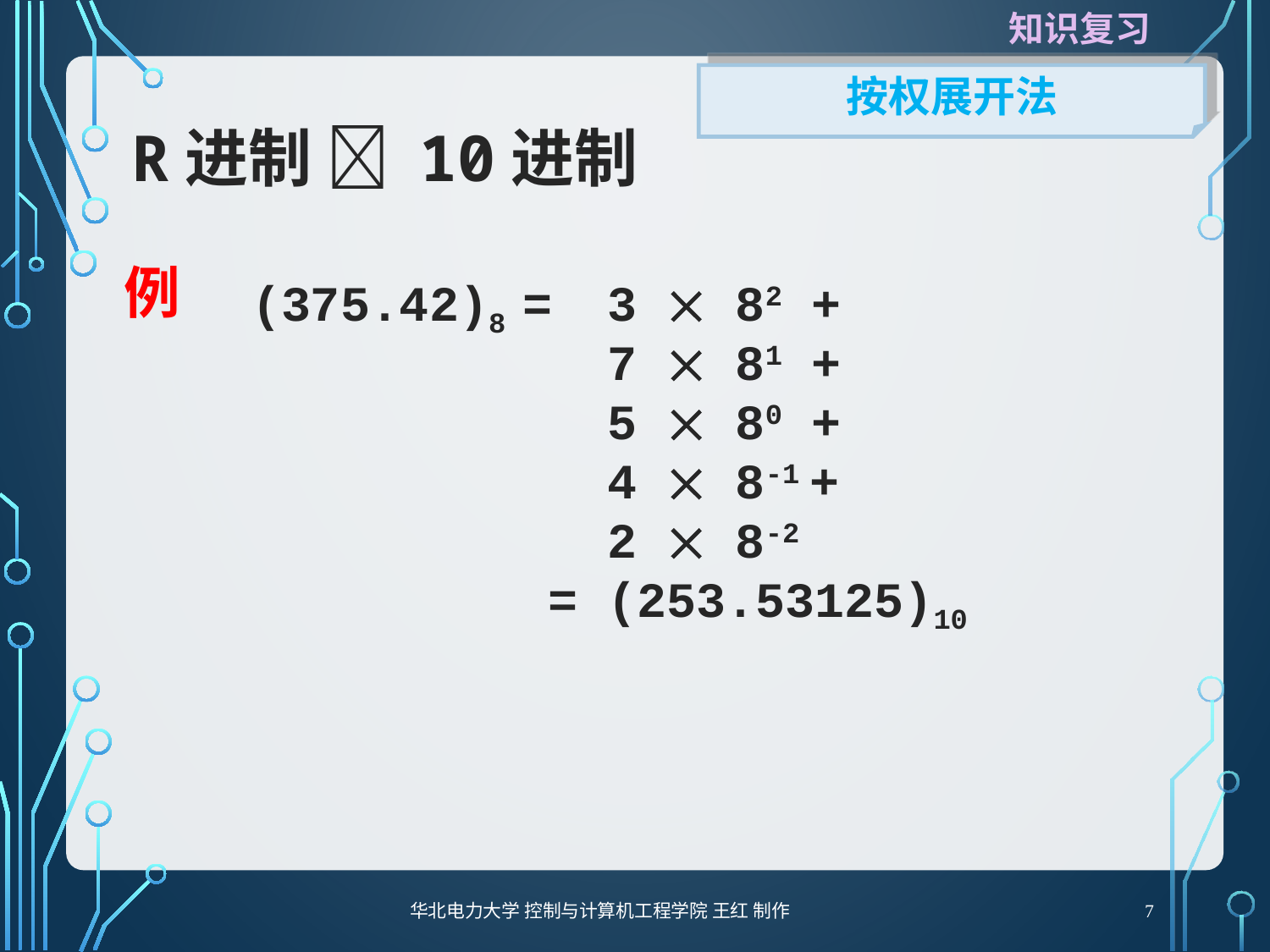

知识复习
按权展开法
# R进制 ⇒ 10进制
例
(375.42)8 =
  3 × 82 +
  7 × 81 +
  5 × 80 +
  4 × 8-1 +
  2 × 8-2
= (253.53125)10
华北电力大学 控制与计算机工程学院 王红 制作
7